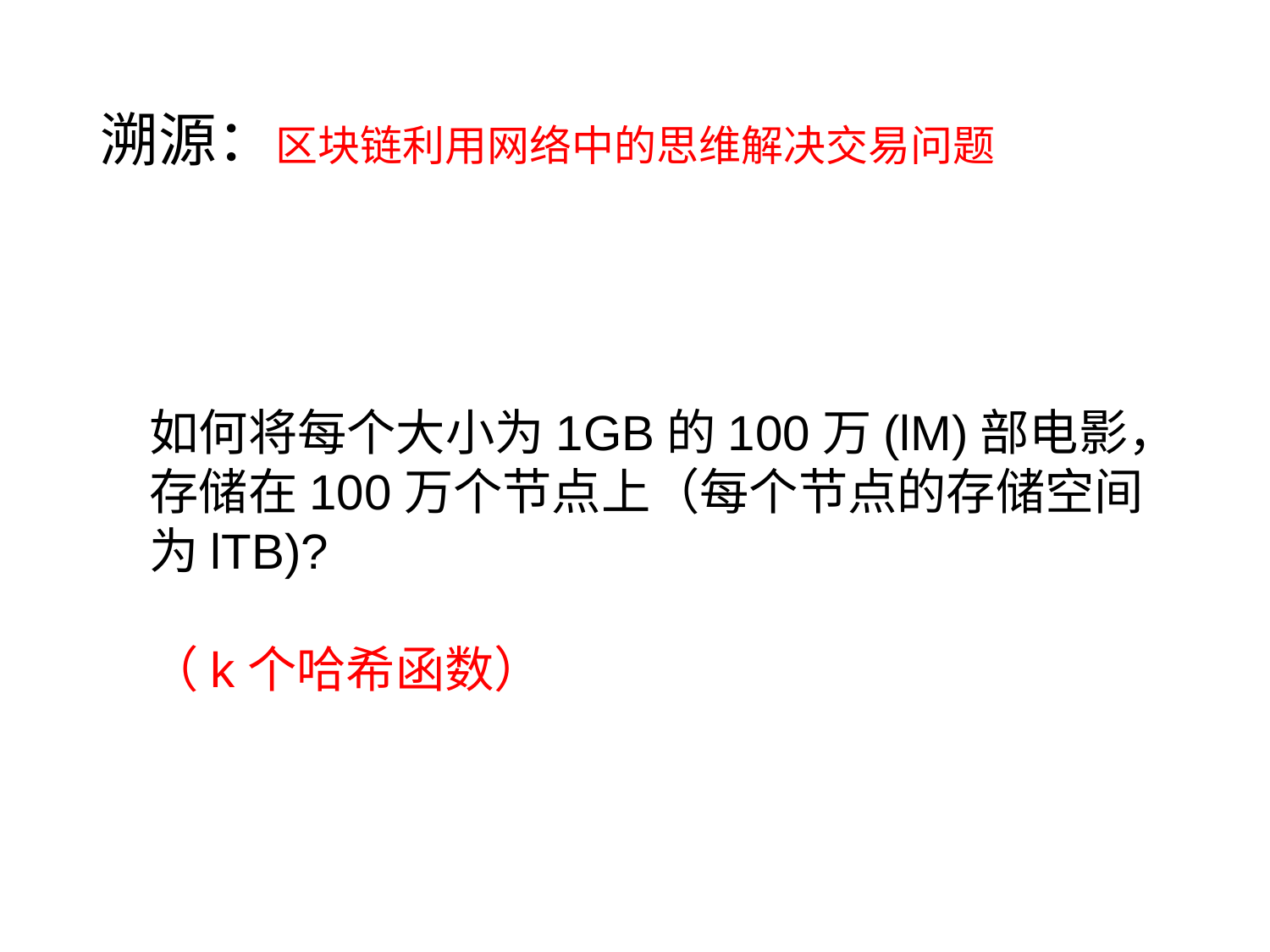

# 溯源：区块链利用网络中的思维解决交易问题

如何将每个大小为1GB的100万(lM)部电影，存储在100万个节点上（每个节点的存储空间为lTB)?

（k个哈希函数）